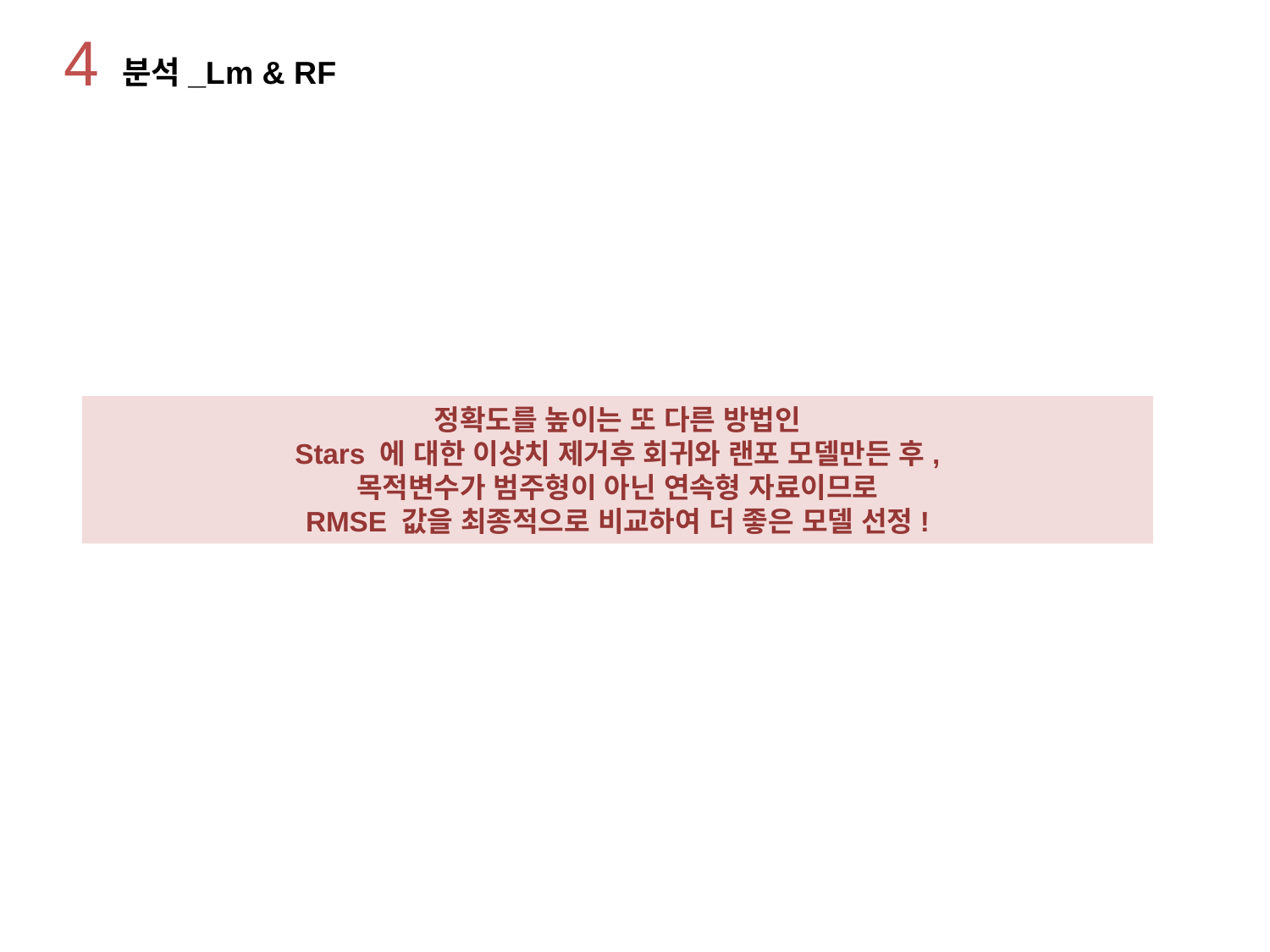

4
분석_Lm & RF
정확도를 높이는 또 다른 방법인
Stars 에 대한 이상치 제거후 회귀와 랜포 모델만든 후,
목적변수가 범주형이 아닌 연속형 자료이므로
RMSE 값을 최종적으로 비교하여 더 좋은 모델 선정!